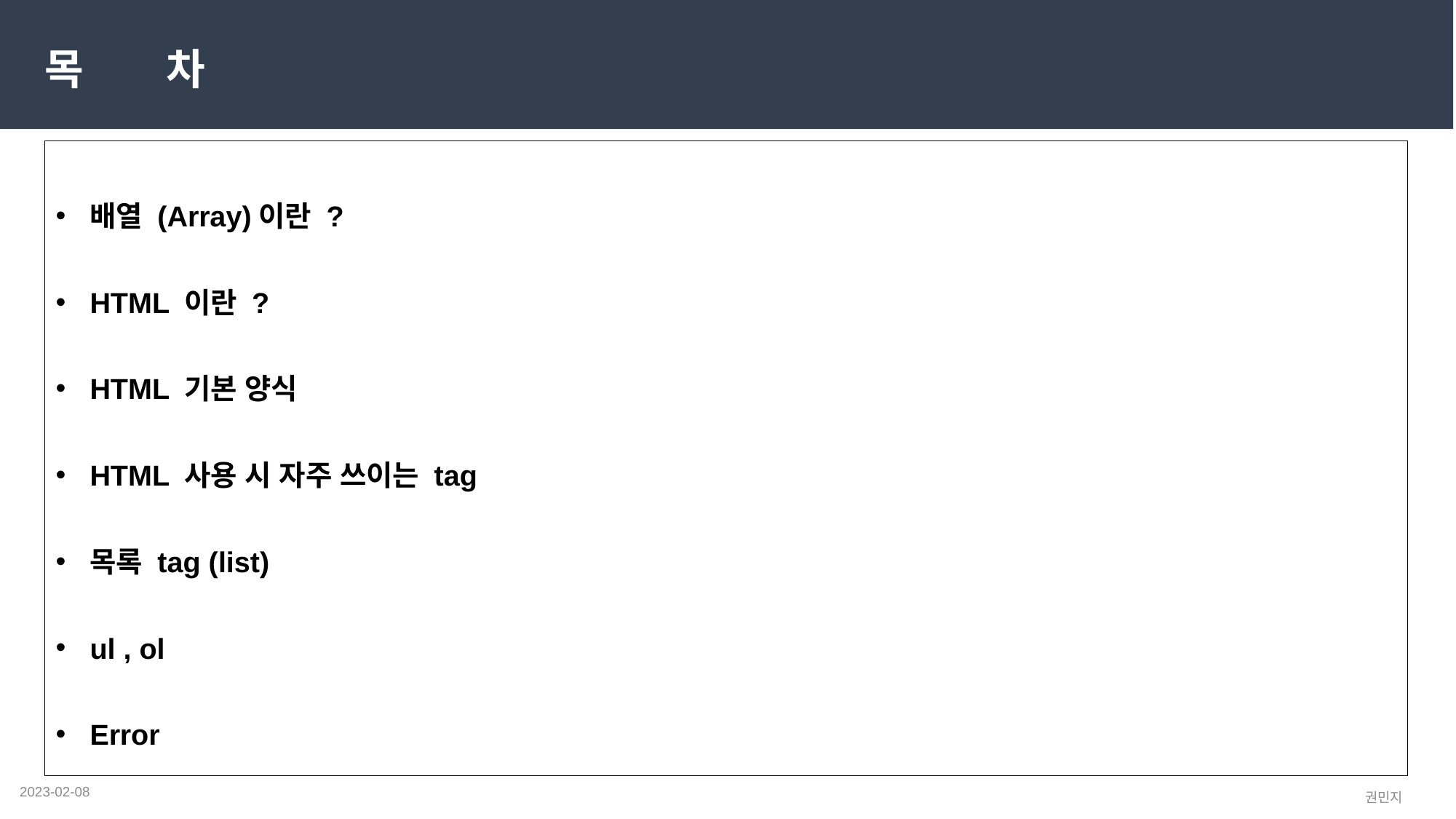

목       차
배열 (Array)이란 ?
HTML 이란 ?
HTML 기본 양식
HTML 사용 시 자주 쓰이는 tag
목록 tag (list)
ul , ol
Error

2023-02-08
권민지